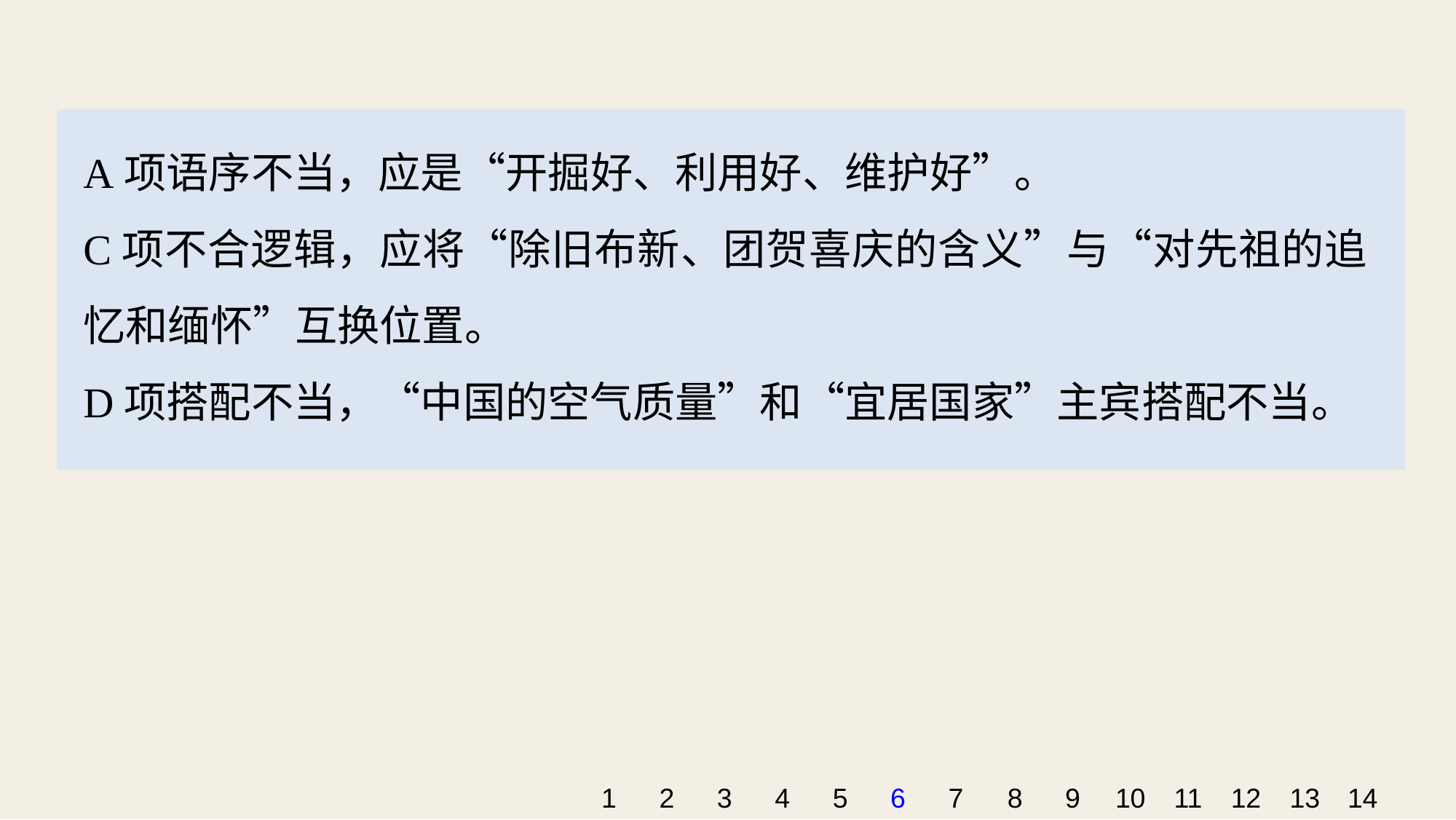

A项语序不当，应是“开掘好、利用好、维护好”。
C项不合逻辑，应将“除旧布新、团贺喜庆的含义”与“对先祖的追忆和缅怀”互换位置。
D项搭配不当，“中国的空气质量”和“宜居国家”主宾搭配不当。
1
2
3
4
5
6
7
8
9
10
11
12
13
14